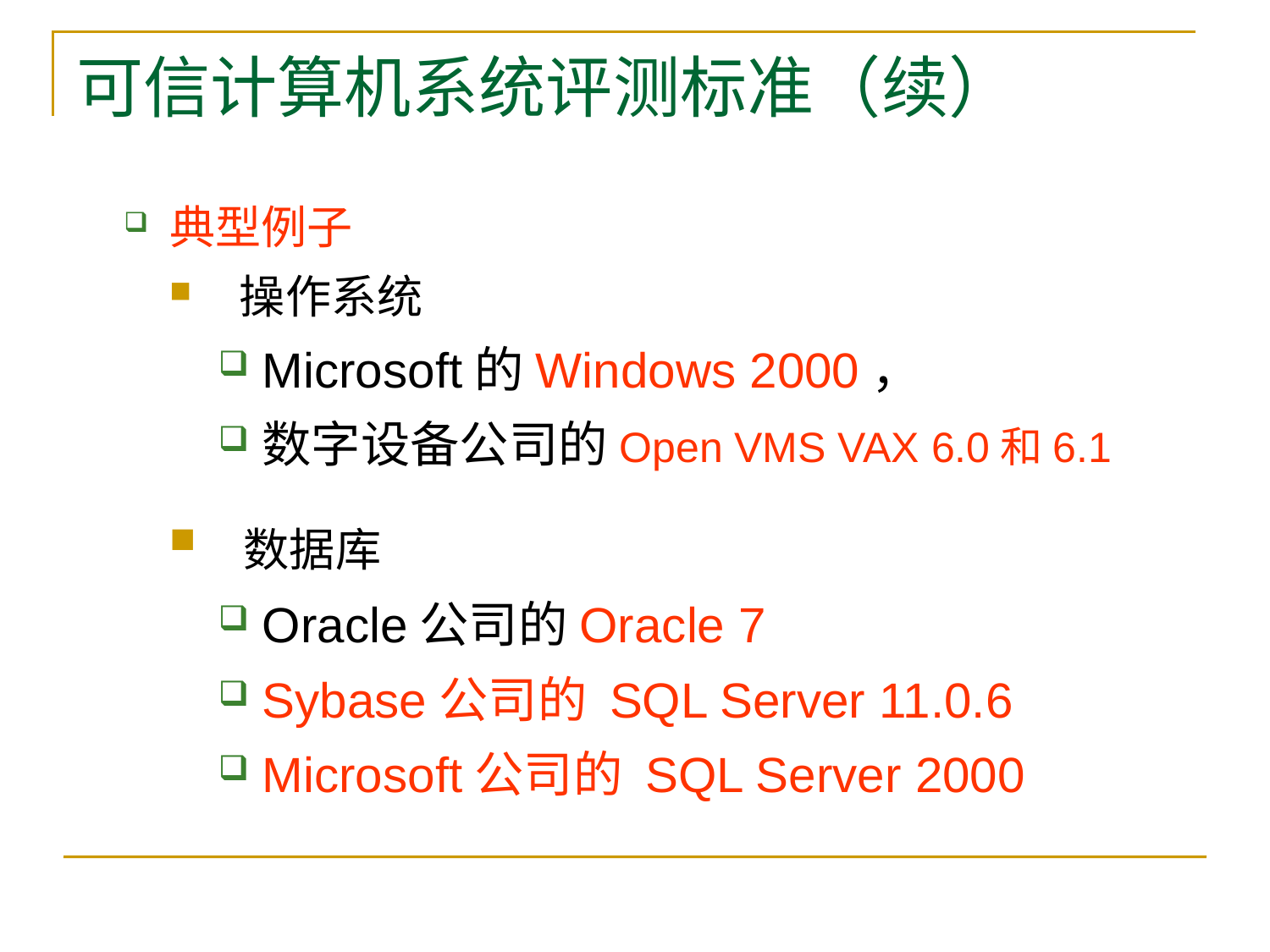

# 可信计算机系统评测标准（续）
典型例子
 操作系统
Microsoft的Windows 2000，
数字设备公司的Open VMS VAX 6.0和6.1
 数据库
Oracle公司的Oracle 7
Sybase公司的 SQL Server 11.0.6
Microsoft公司的 SQL Server 2000